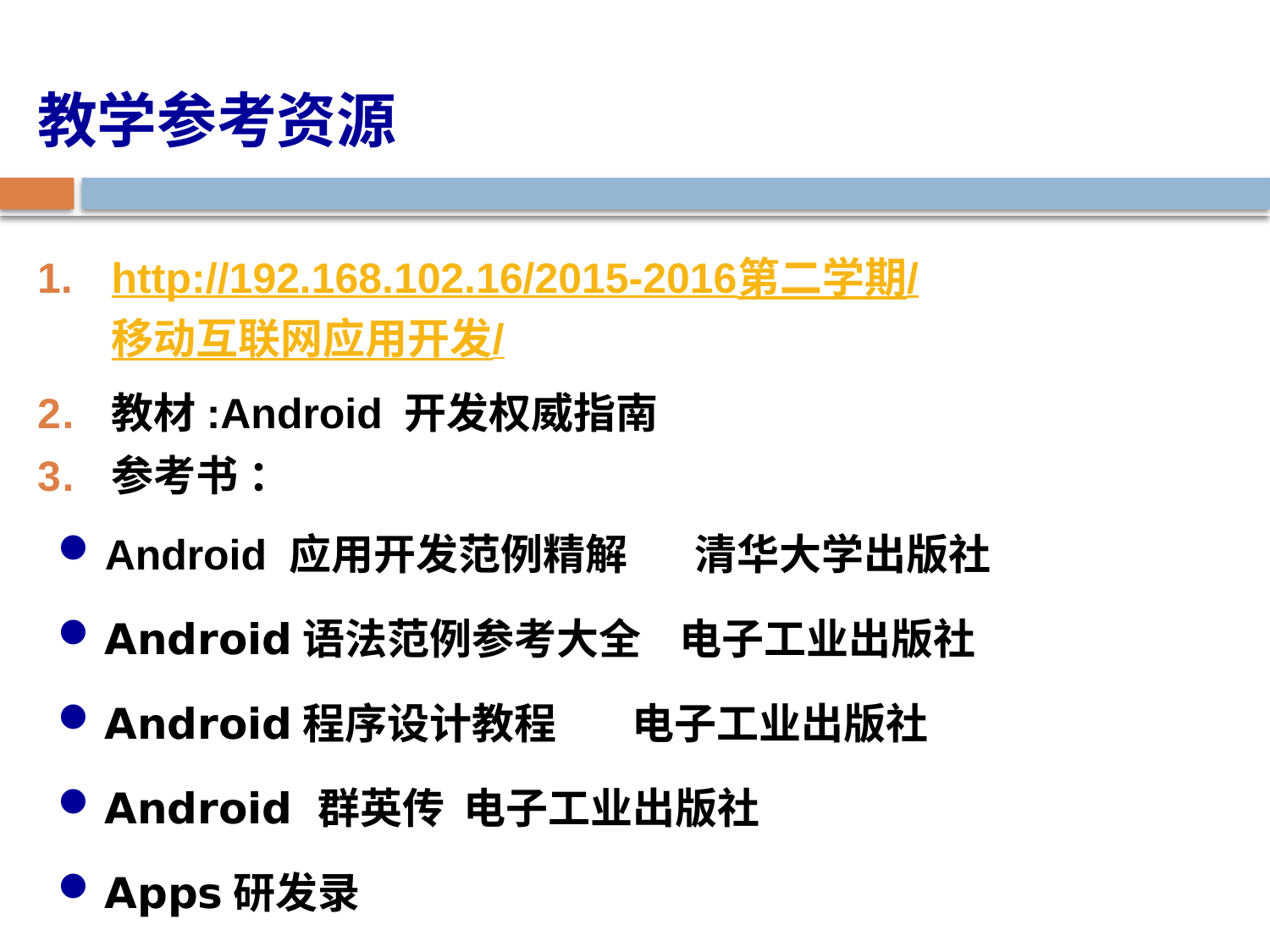

教学参考资源

http://192.168.102.16/2015-2016第二学期/移动互联网应用开发/
教材:Android 开发权威指南
参考书 ：

Android 应用开发范例精解       清华大学出版社
Android语法范例参考大全    电子工业出版社
Android程序设计教程	  电子工业出版社
Android 群英传  电子工业出版社
Apps研发录